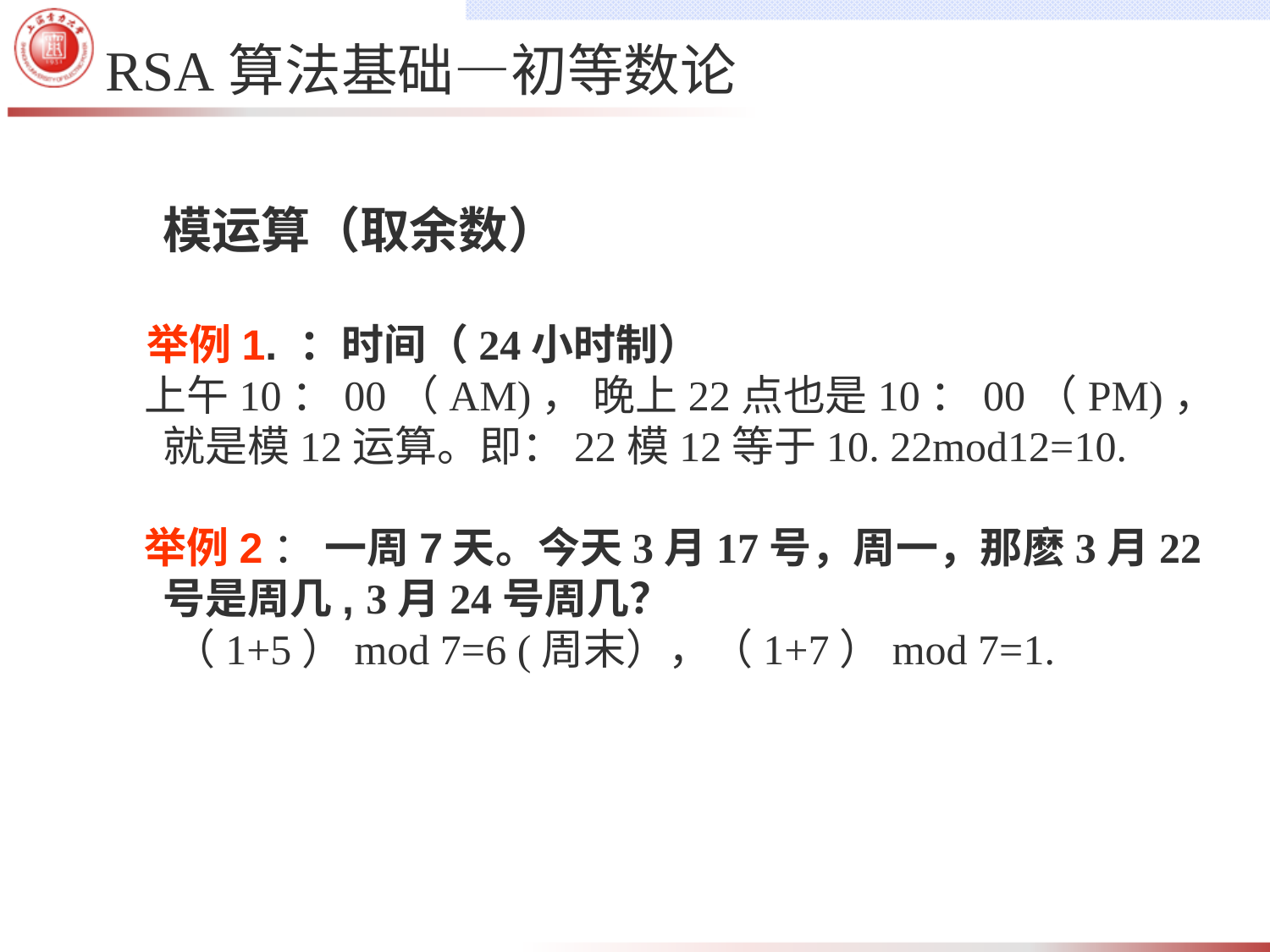

# RSA算法基础—初等数论
模运算（取余数）

   举例1. ：时间（24小时制）
  上午10：00（AM)， 晚上22点也是10：00（PM)，就是模12运算。即：22模12等于10. 22mod12=10.

  举例2： 一周7天。今天3月17号，周一，那麽3月22号是周几, 3月24号周几？
     （1+5）mod 7=6 (周末），（1+7）mod 7=1.